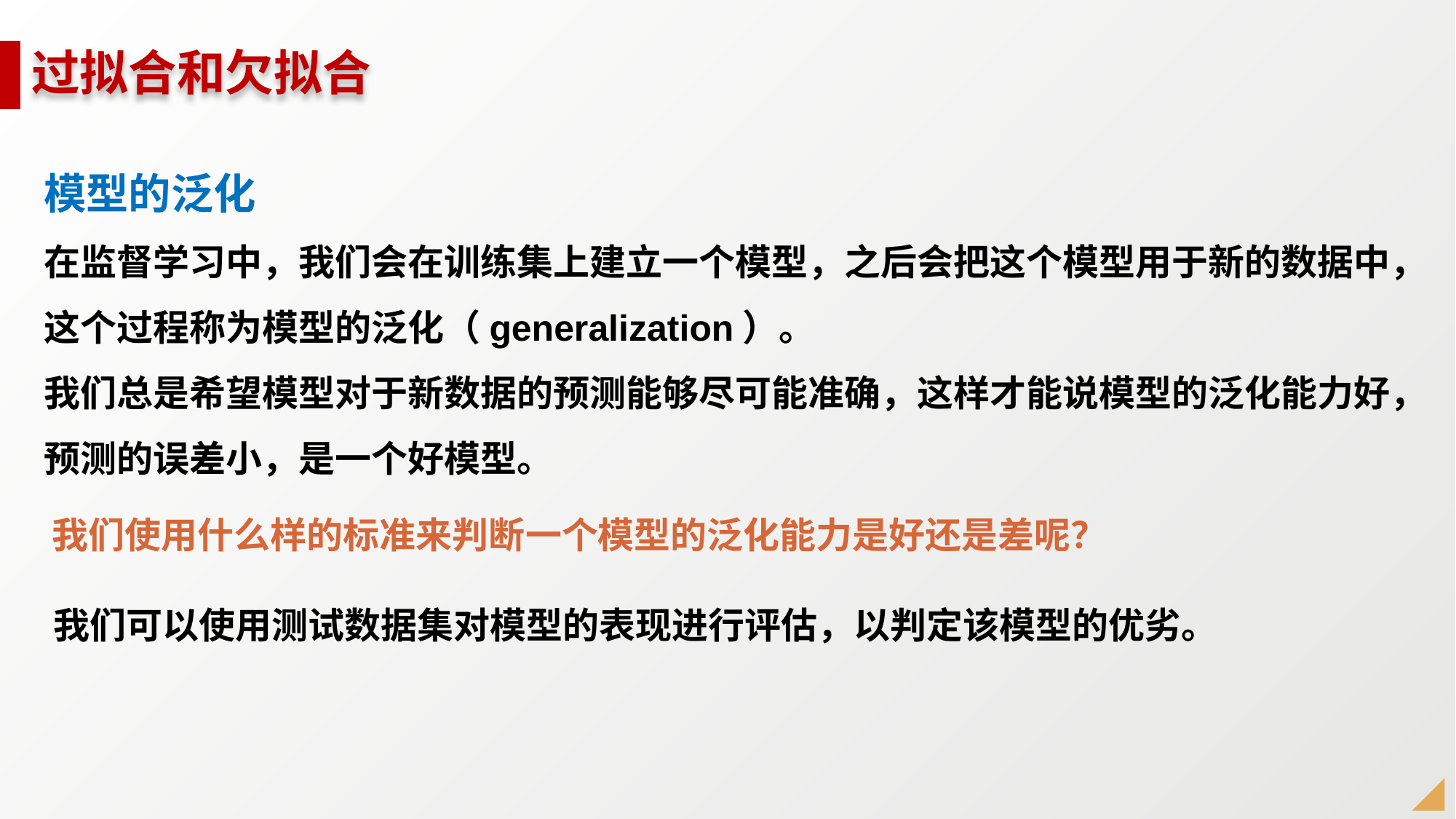

# 过拟合和欠拟合
模型的泛化
在监督学习中，我们会在训练集上建立一个模型，之后会把这个模型用于新的数据中，这个过程称为模型的泛化（generalization）。
我们总是希望模型对于新数据的预测能够尽可能准确，这样才能说模型的泛化能力好，预测的误差小，是一个好模型。
我们使用什么样的标准来判断一个模型的泛化能力是好还是差呢？
我们可以使用测试数据集对模型的表现进行评估，以判定该模型的优劣。